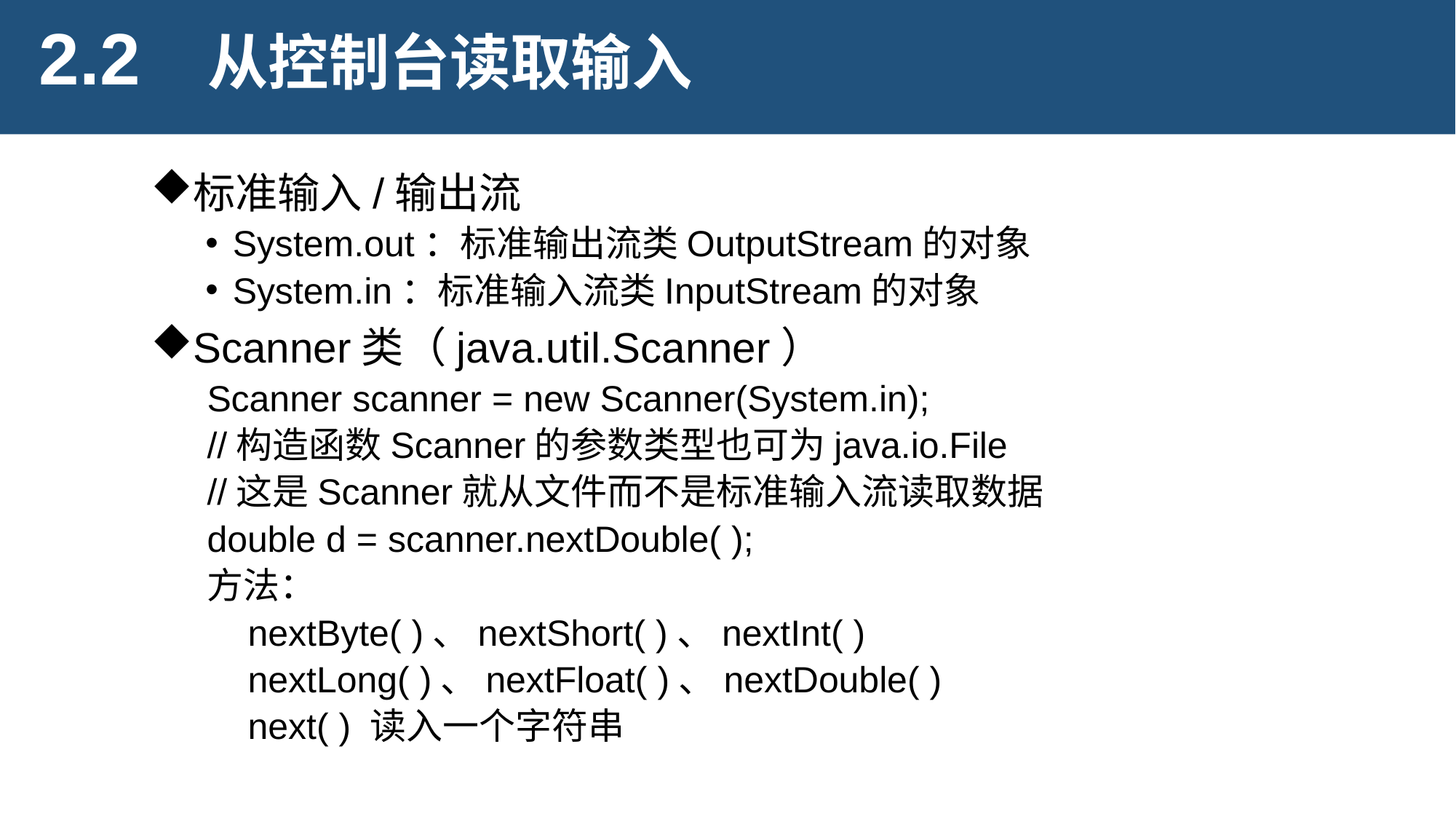

2.2
从控制台读取输入
标准输入/输出流
System.out：标准输出流类OutputStream的对象
System.in：标准输入流类InputStream的对象
Scanner类（java.util.Scanner）
Scanner scanner = new Scanner(System.in);
//构造函数Scanner的参数类型也可为java.io.File
//这是Scanner就从文件而不是标准输入流读取数据
double d = scanner.nextDouble( );
方法：
    nextByte( )、nextShort( )、nextInt( )
    nextLong( )、nextFloat( )、nextDouble( )
    next( ) 读入一个字符串